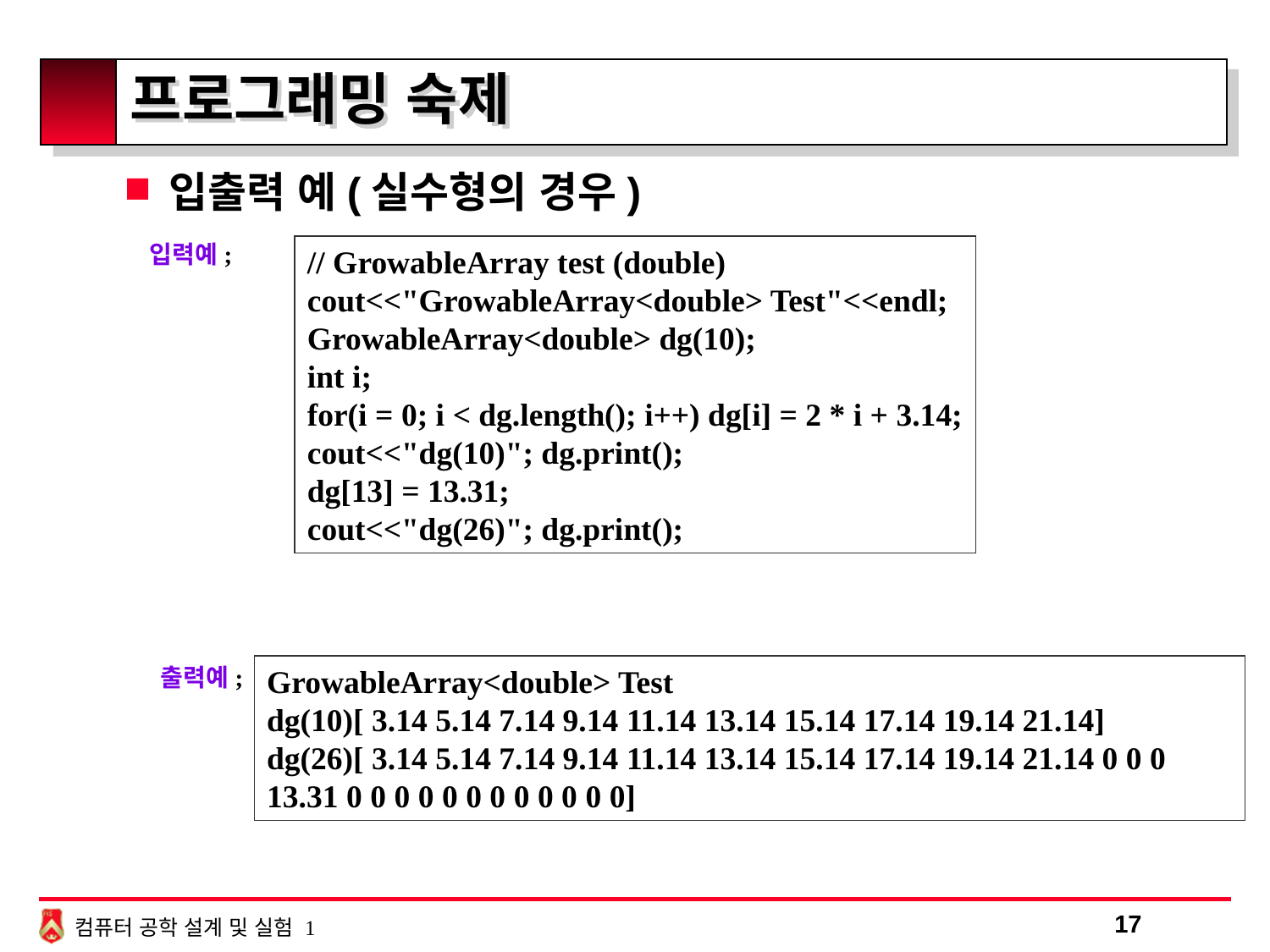

17
# 프로그래밍 숙제
입출력 예(실수형의 경우)
입력예;
// GrowableArray test (double)
cout<<"GrowableArray<double> Test"<<endl;
GrowableArray<double> dg(10);
int i;
for(i = 0; i < dg.length(); i++) dg[i] = 2 * i + 3.14;
cout<<"dg(10)"; dg.print();
dg[13] = 13.31;
cout<<"dg(26)"; dg.print();
출력예;
GrowableArray<double> Test
dg(10)[ 3.14 5.14 7.14 9.14 11.14 13.14 15.14 17.14 19.14 21.14]
dg(26)[ 3.14 5.14 7.14 9.14 11.14 13.14 15.14 17.14 19.14 21.14 0 0 0 13.31 0 0 0 0 0 0 0 0 0 0 0 0]
Dept. of Computer Science, Sogang Univ.